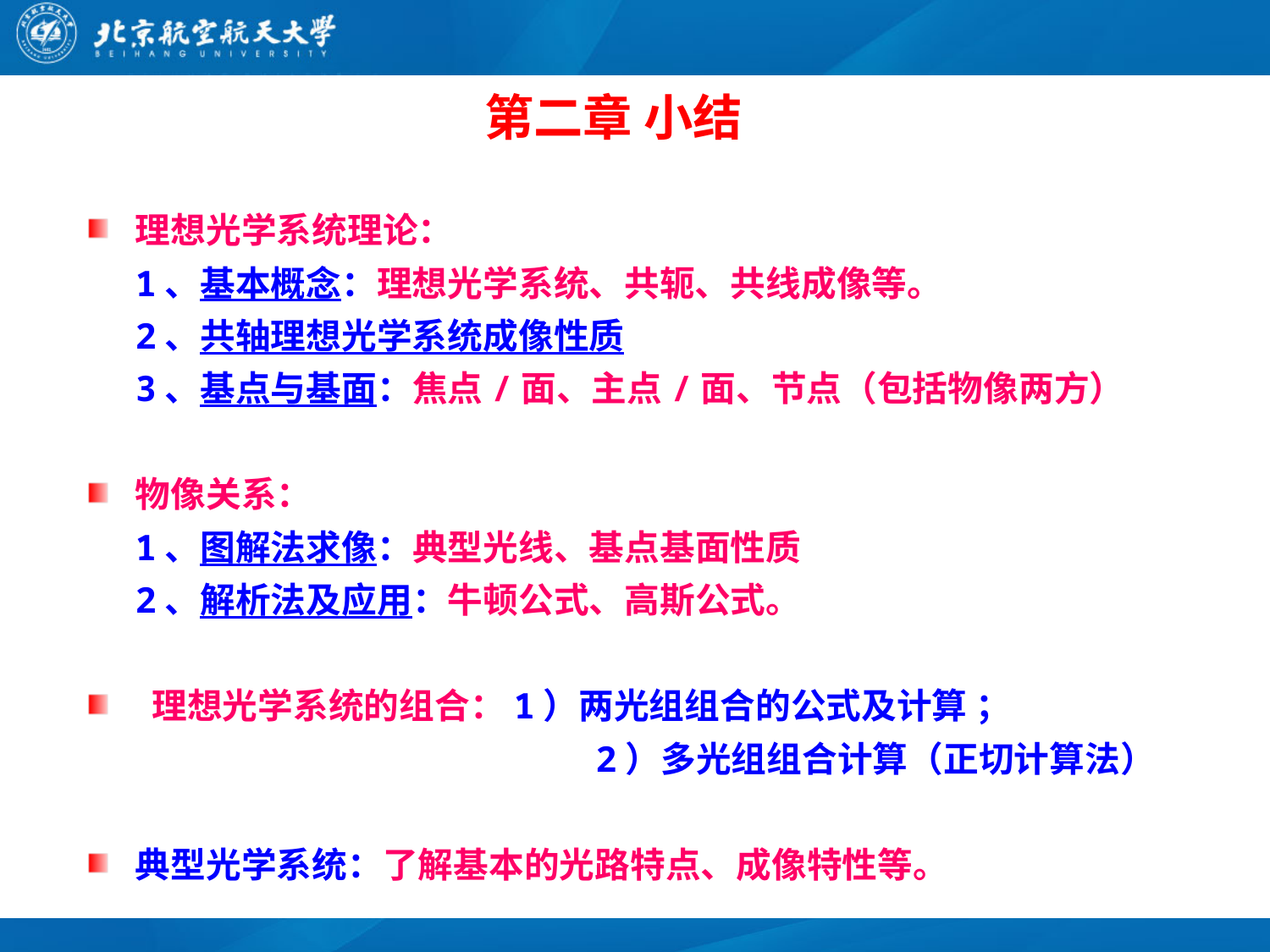

# 第二章 小结
理想光学系统理论：
	1、基本概念：理想光学系统、共轭、共线成像等。
	2、共轴理想光学系统成像性质
	3、基点与基面：焦点/面、主点/面、节点（包括物像两方）

物像关系：
	1、图解法求像：典型光线、基点基面性质
	2、解析法及应用：牛顿公式、高斯公式。

 理想光学系统的组合：1）两光组组合的公式及计算 ；
                        2）多光组组合计算（正切计算法）

典型光学系统：了解基本的光路特点、成像特性等。